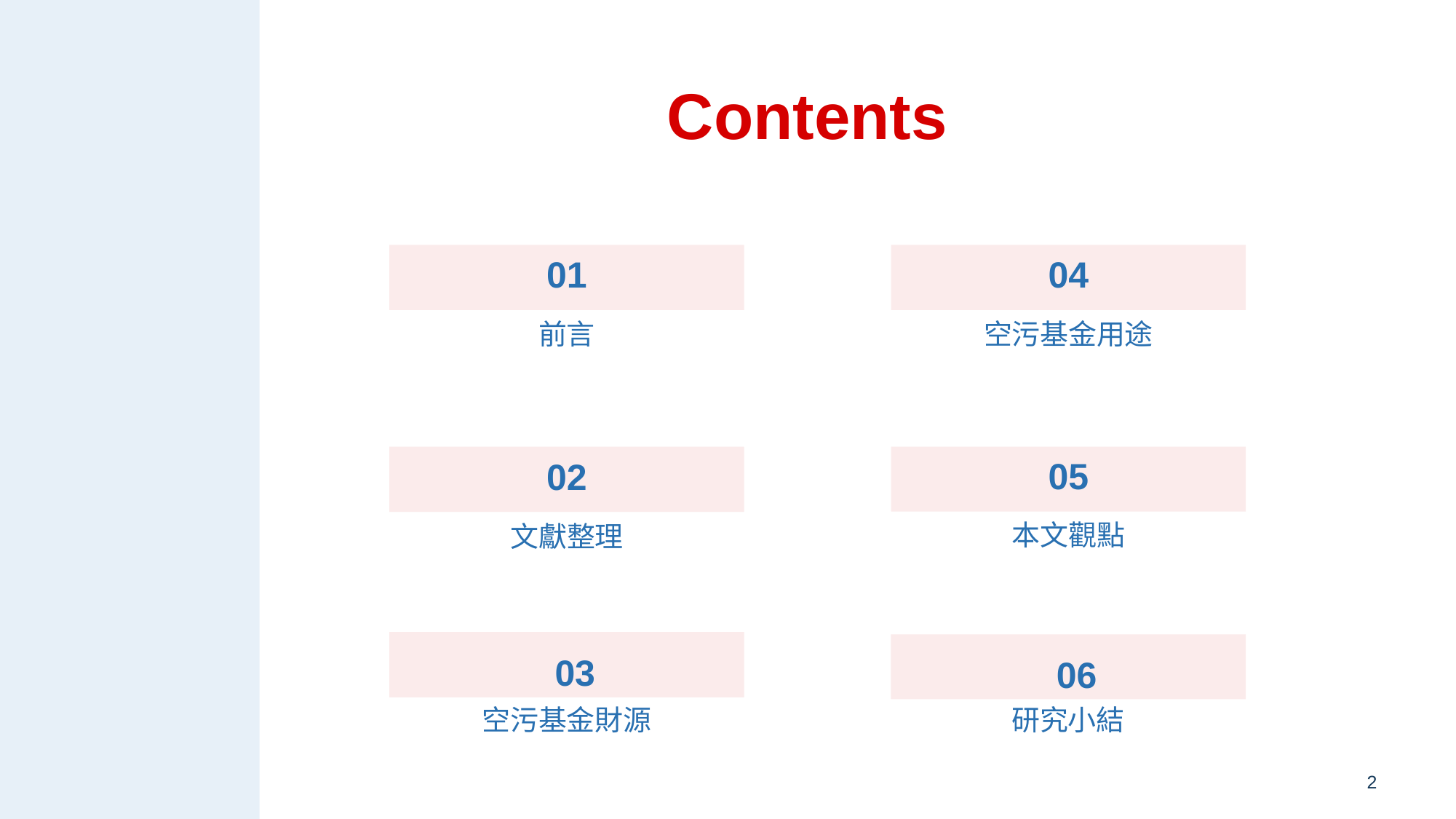

Contents
# 01
04
前言
空污基金用途
02
05
本文觀點
文獻整理
03
06
空污基金財源
研究小結